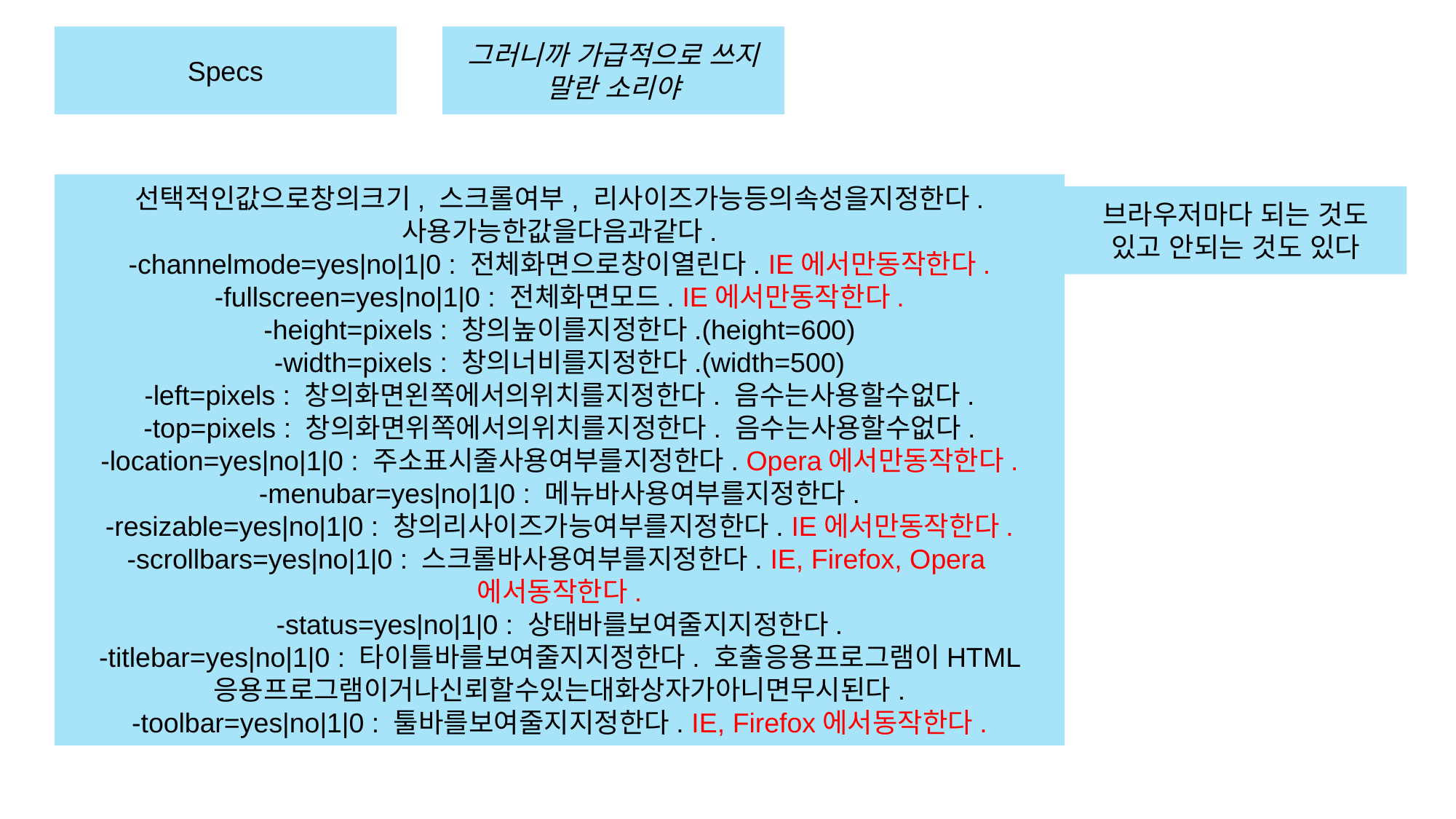

Specs
그러니까 가급적으로 쓰지 말란 소리야
선택적인값으로창의크기, 스크롤여부, 리사이즈가능등의속성을지정한다. 사용가능한값을다음과같다.
-channelmode=yes|no|1|0 : 전체화면으로창이열린다. IE에서만동작한다.
-fullscreen=yes|no|1|0 : 전체화면모드. IE에서만동작한다.
-height=pixels : 창의높이를지정한다.(height=600)
-width=pixels : 창의너비를지정한다.(width=500)
-left=pixels : 창의화면왼쪽에서의위치를지정한다. 음수는사용할수없다.
-top=pixels : 창의화면위쪽에서의위치를지정한다. 음수는사용할수없다.
-location=yes|no|1|0 : 주소표시줄사용여부를지정한다. Opera에서만동작한다.
-menubar=yes|no|1|0 : 메뉴바사용여부를지정한다.
-resizable=yes|no|1|0 : 창의리사이즈가능여부를지정한다. IE에서만동작한다.
-scrollbars=yes|no|1|0 : 스크롤바사용여부를지정한다. IE, Firefox, Opera에서동작한다.
-status=yes|no|1|0 : 상태바를보여줄지지정한다.
-titlebar=yes|no|1|0 : 타이틀바를보여줄지지정한다. 호출응용프로그램이HTML 응용프로그램이거나신뢰할수있는대화상자가아니면무시된다.
-toolbar=yes|no|1|0 : 툴바를보여줄지지정한다. IE, Firefox에서동작한다.
브라우저마다 되는 것도 있고 안되는 것도 있다